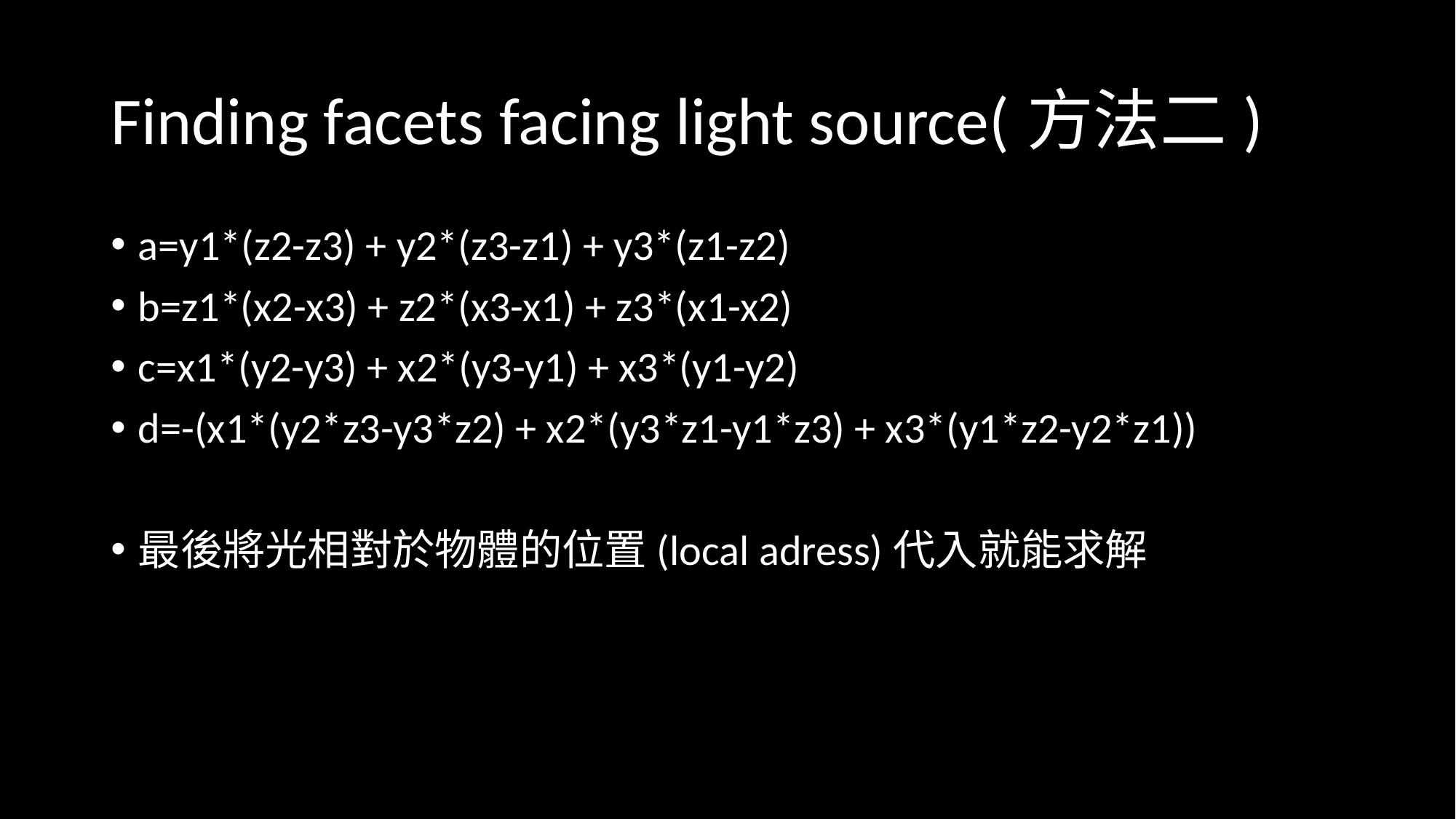

# Finding facets facing light source(方法二)
a=y1*(z2-z3) + y2*(z3-z1) + y3*(z1-z2)
b=z1*(x2-x3) + z2*(x3-x1) + z3*(x1-x2)
c=x1*(y2-y3) + x2*(y3-y1) + x3*(y1-y2)
d=-(x1*(y2*z3-y3*z2) + x2*(y3*z1-y1*z3) + x3*(y1*z2-y2*z1))

最後將光相對於物體的位置(local adress)代入就能求解